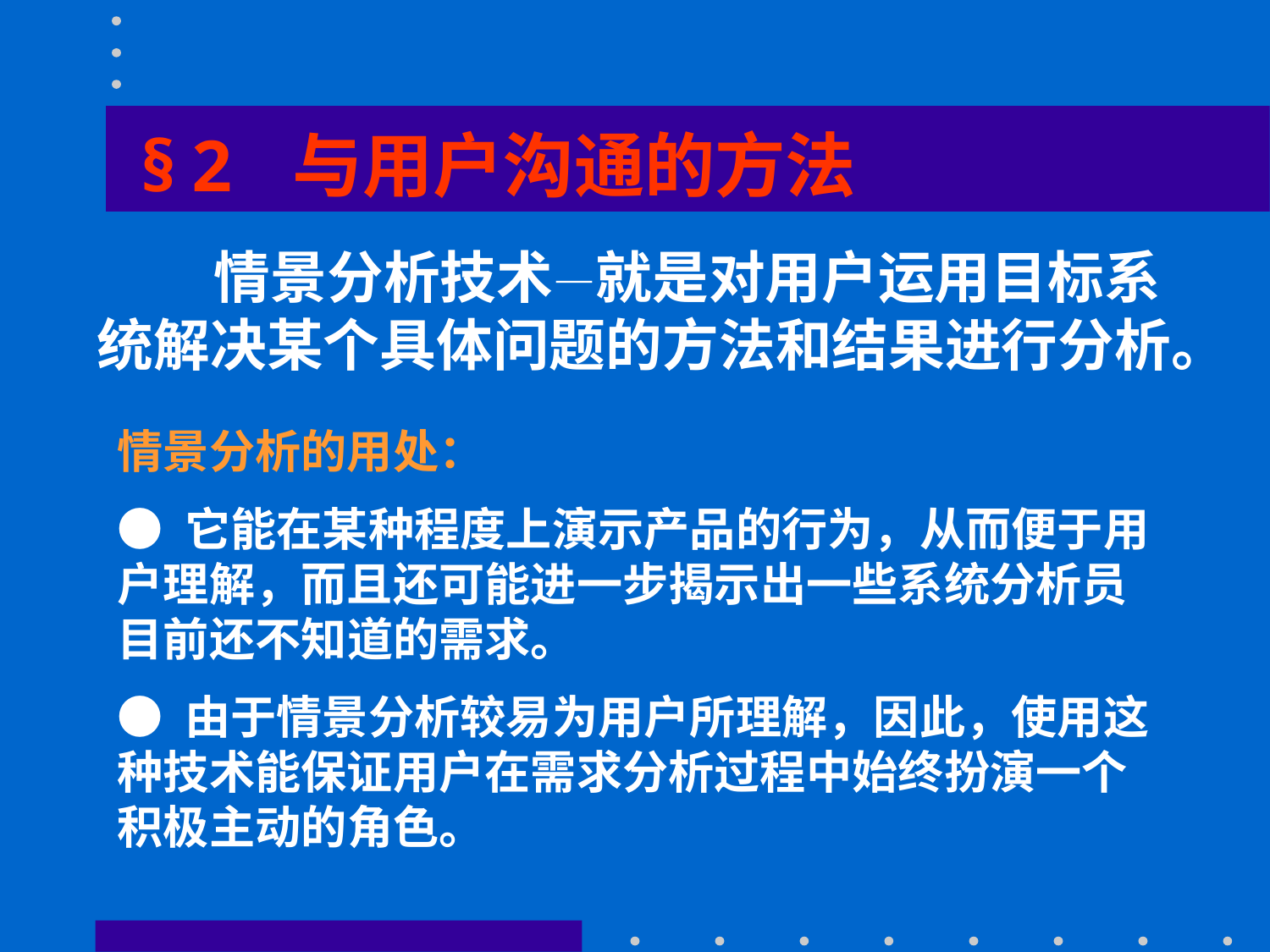

§ 2 与用户沟通的方法
        情景分析技术—就是对用户运用目标系统解决某个具体问题的方法和结果进行分析。
情景分析的用处：
● 它能在某种程度上演示产品的行为，从而便于用户理解，而且还可能进一步揭示出一些系统分析员目前还不知道的需求。
● 由于情景分析较易为用户所理解，因此，使用这种技术能保证用户在需求分析过程中始终扮演一个积极主动的角色。
34